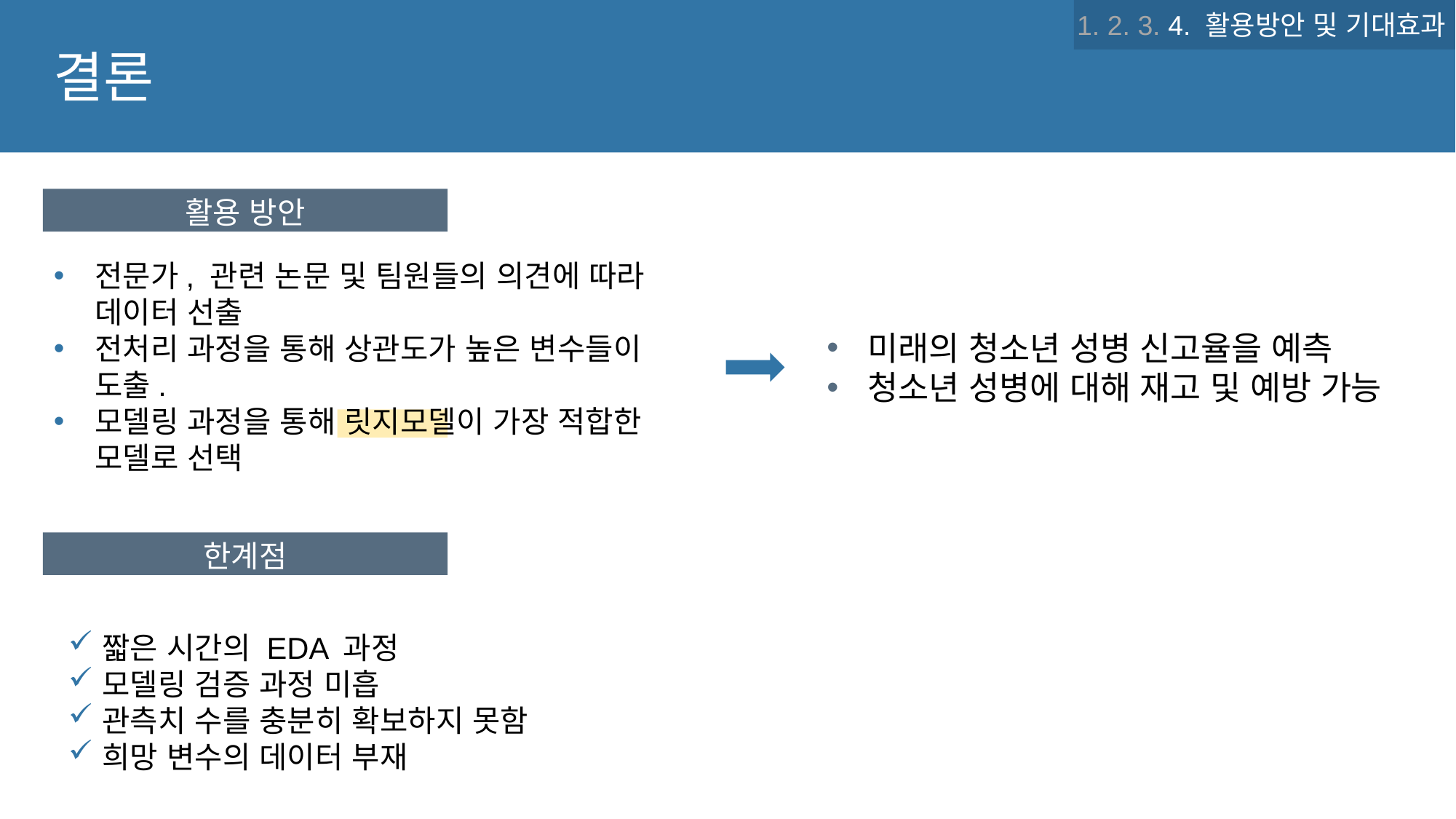

1. 2. 3. 4. 활용방안 및 기대효과
결론
활용 방안

전문가, 관련 논문 및 팀원들의 의견에 따라 데이터 선출
전처리 과정을 통해 상관도가 높은 변수들이 도출.
모델링 과정을 통해 릿지모델이 가장 적합한 모델로 선택
미래의 청소년 성병 신고율을 예측
청소년 성병에 대해 재고 및 예방 가능

한계점

짧은 시간의 EDA 과정
모델링 검증 과정 미흡
관측치 수를 충분히 확보하지 못함
희망 변수의 데이터 부재